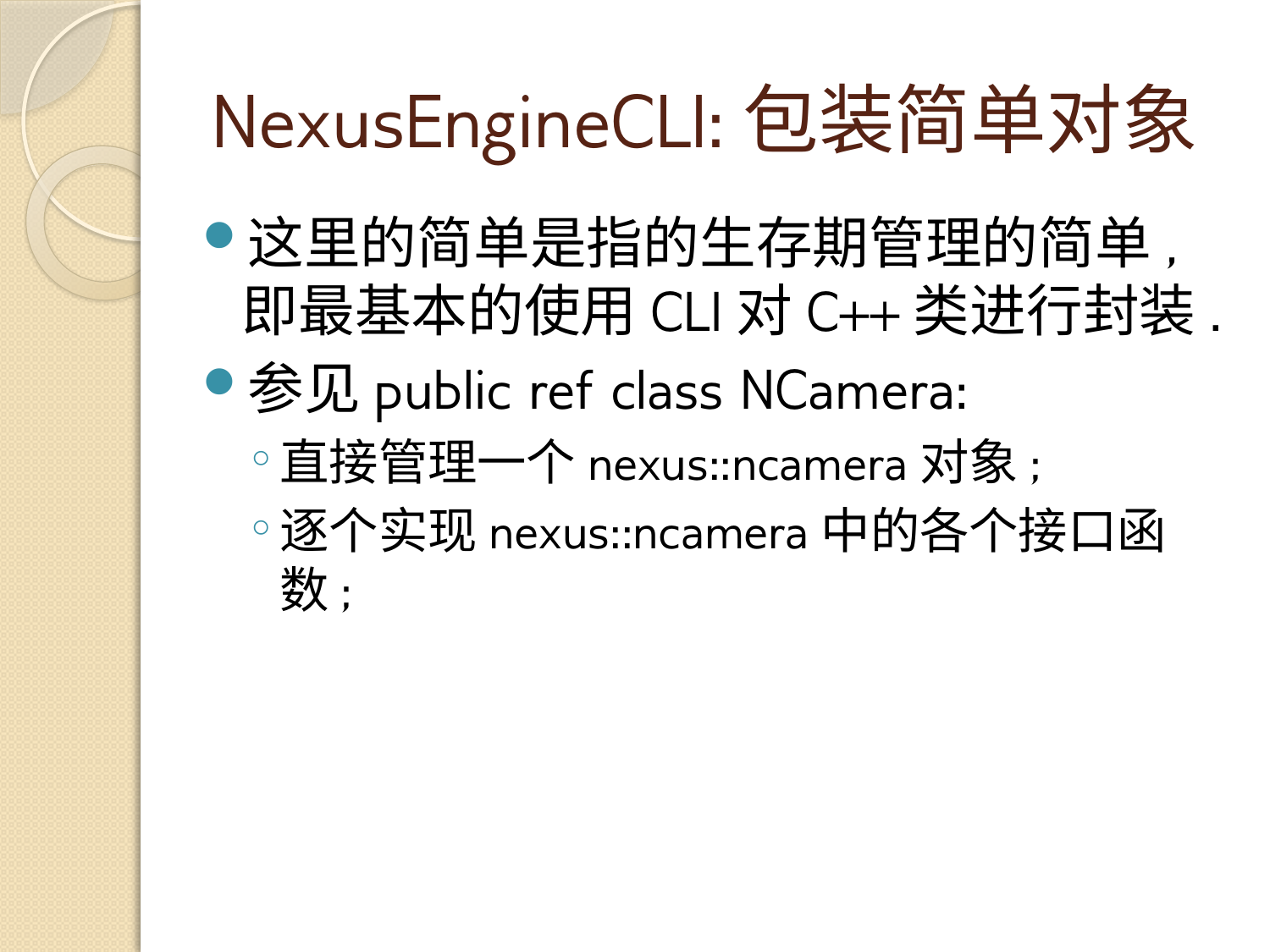

# NexusEngineCLI:包装简单对象
这里的简单是指的生存期管理的简单, 即最基本的使用CLI对C++类进行封装.
参见public ref class NCamera:
直接管理一个nexus::ncamera对象;
逐个实现nexus::ncamera中的各个接口函数;